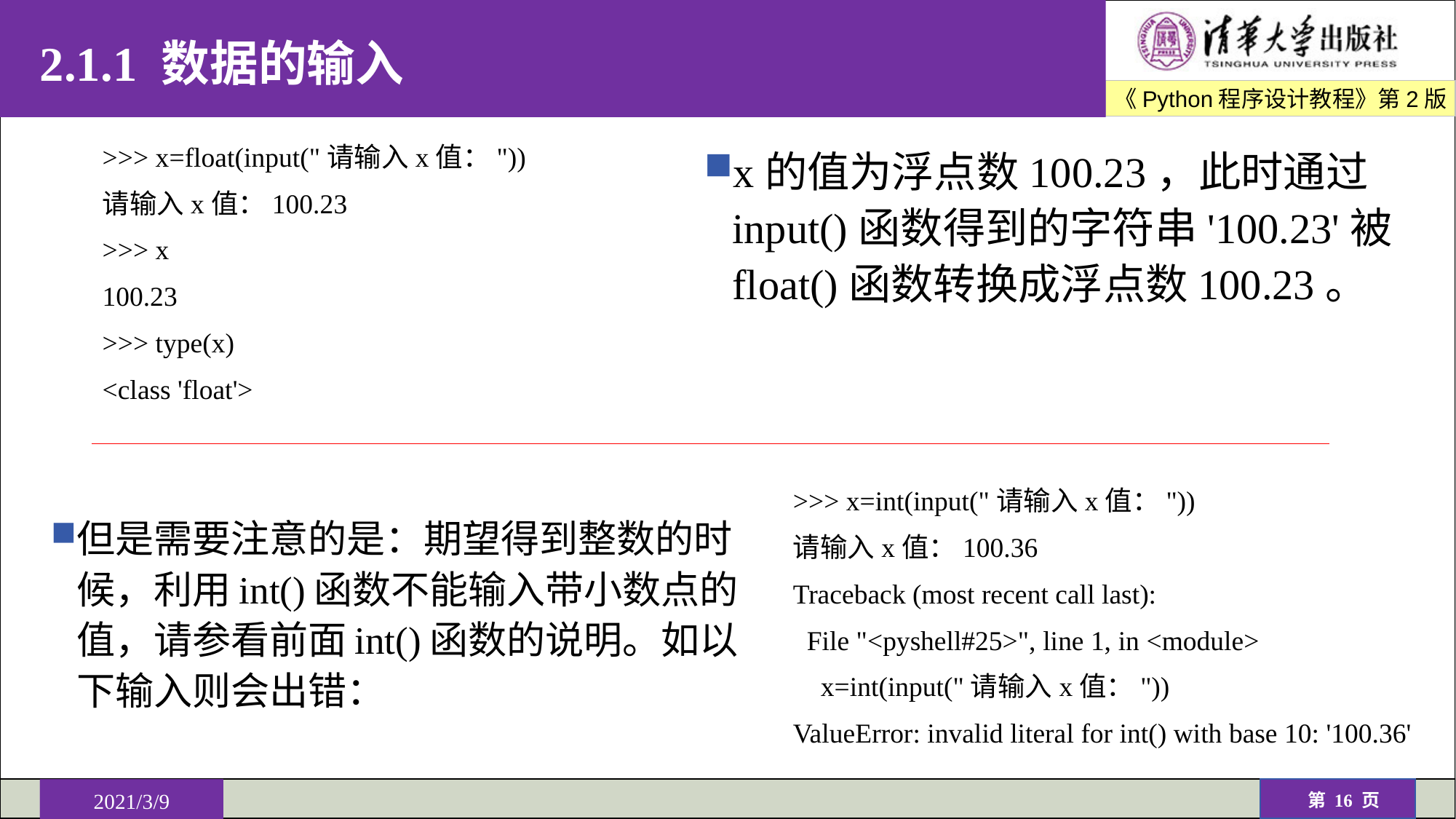

# 2.1.1 数据的输入
>>> x=float(input("请输入x值："))
请输入x值：100.23
>>> x
100.23
>>> type(x)
<class 'float'>
x的值为浮点数100.23，此时通过input()函数得到的字符串'100.23'被float()函数转换成浮点数100.23。
>>> x=int(input("请输入x值："))
请输入x值：100.36
Traceback (most recent call last):
  File "<pyshell#25>", line 1, in <module>
    x=int(input("请输入x值："))
ValueError: invalid literal for int() with base 10: '100.36'
但是需要注意的是：期望得到整数的时候，利用int()函数不能输入带小数点的值，请参看前面int()函数的说明。如以下输入则会出错：